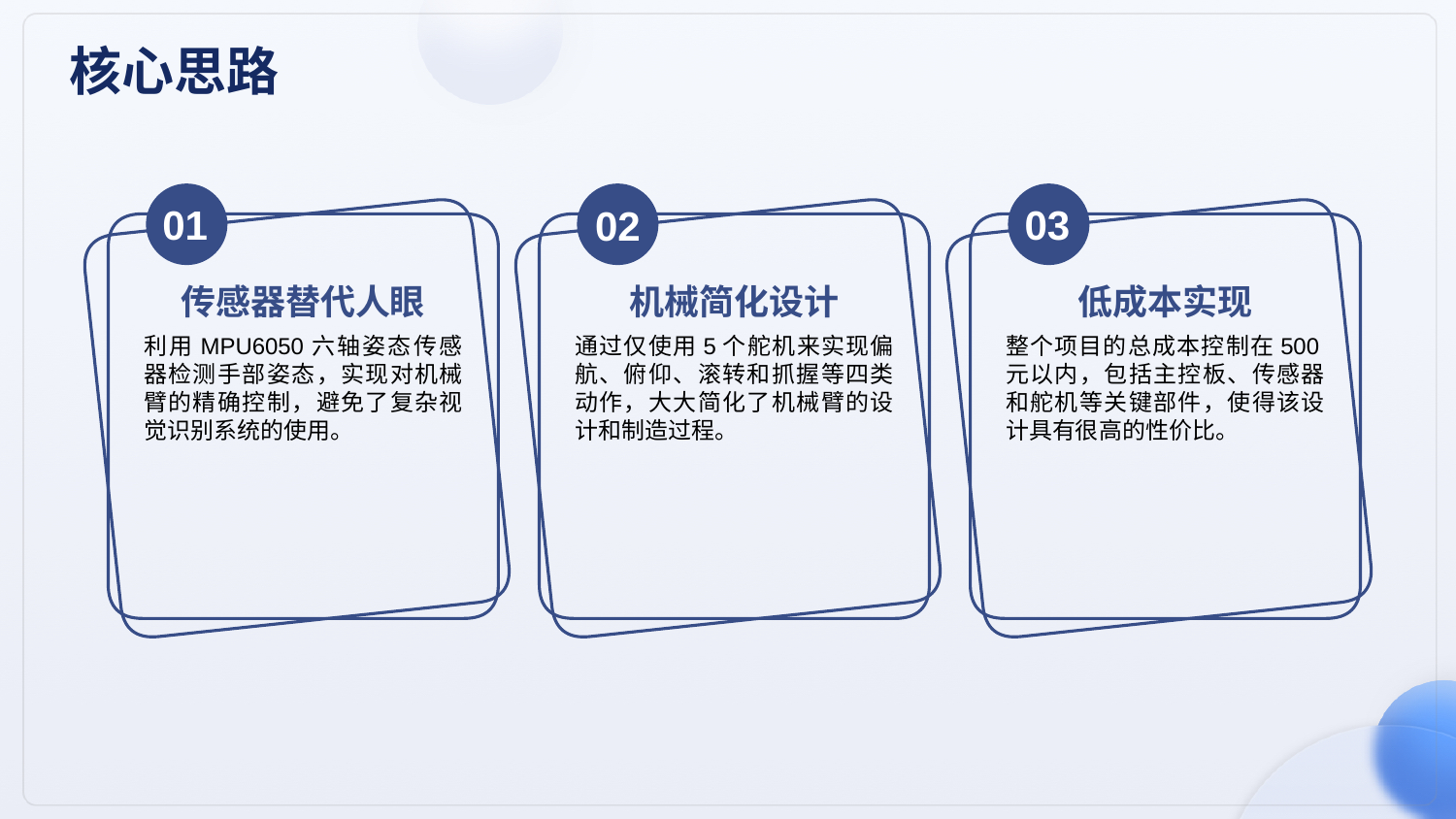

核心思路
01
03
02

传感器替代人眼
机械简化设计
低成本实现
利用MPU6050六轴姿态传感器检测手部姿态，实现对机械臂的精确控制，避免了复杂视觉识别系统的使用。
通过仅使用5个舵机来实现偏航、俯仰、滚转和抓握等四类动作，大大简化了机械臂的设计和制造过程。
整个项目的总成本控制在500元以内，包括主控板、传感器和舵机等关键部件，使得该设计具有很高的性价比。